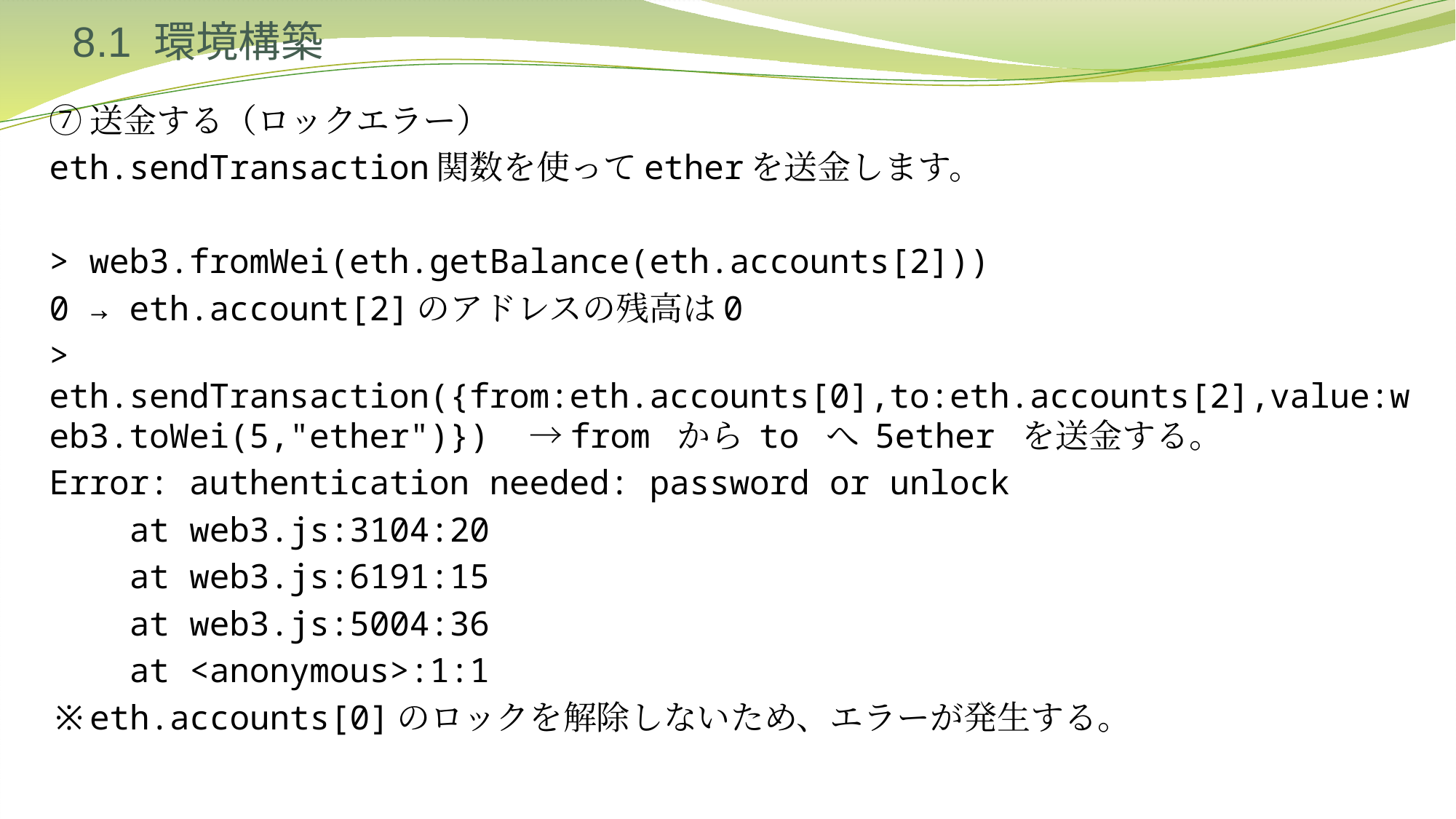

# 8.1 環境構築
⑦送金する（ロックエラー）
eth.sendTransaction関数を使ってetherを送金します。

> web3.fromWei(eth.getBalance(eth.accounts[2]))
0 → eth.account[2]のアドレスの残高は0
> eth.sendTransaction({from:eth.accounts[0],to:eth.accounts[2],value:web3.toWei(5,"ether")})　→from から to へ 5ether を送金する。
Error: authentication needed: password or unlock
    at web3.js:3104:20
    at web3.js:6191:15
    at web3.js:5004:36
    at <anonymous>:1:1
※eth.accounts[0]のロックを解除しないため、エラーが発生する。